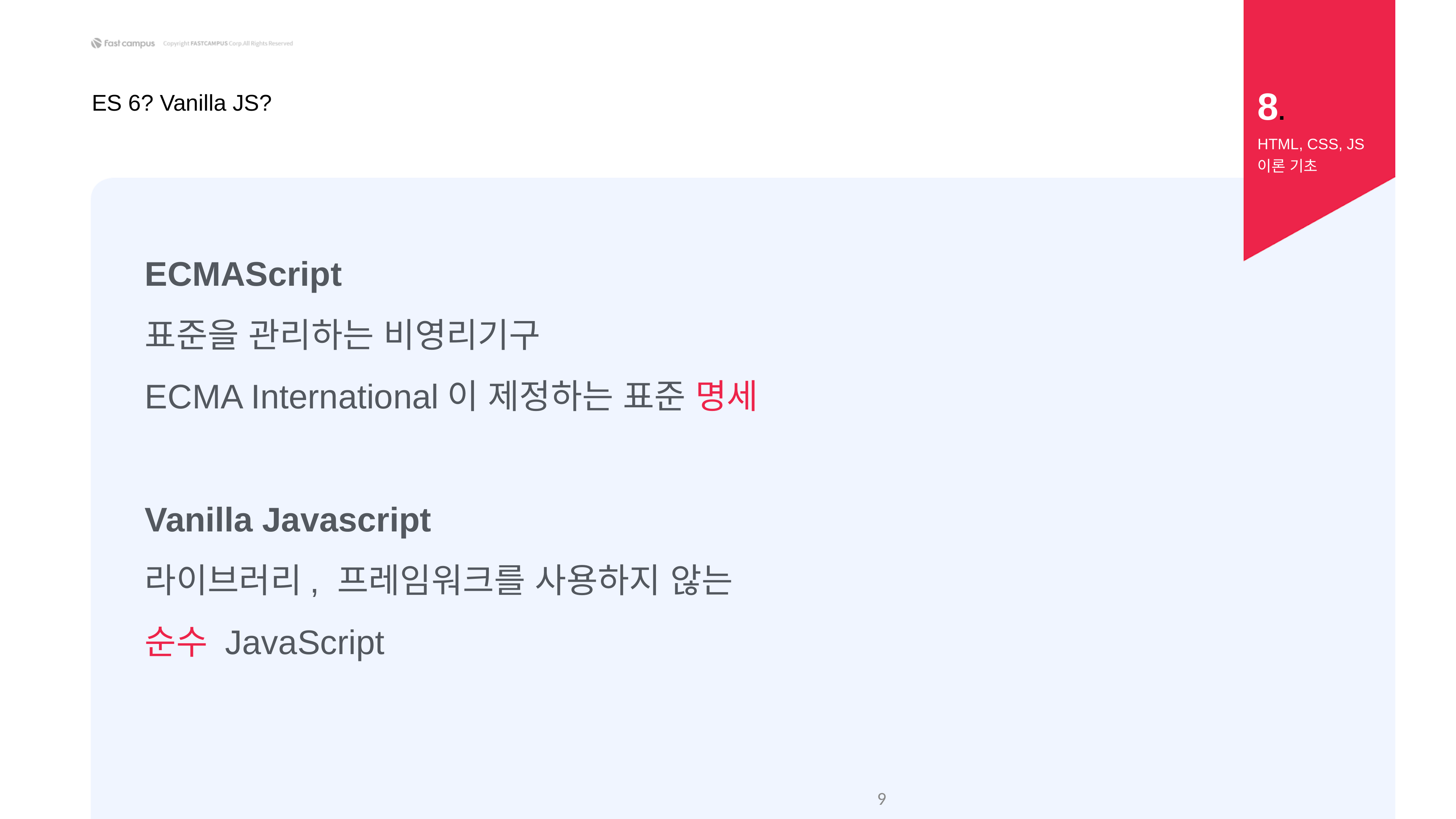

8.
ES 6? Vanilla JS?
HTML, CSS, JS
이론 기초

ECMAScript
표준을 관리하는 비영리기구
ECMA International이 제정하는 표준 명세

Vanilla Javascript
라이브러리, 프레임워크를 사용하지 않는
순수 JavaScript
9